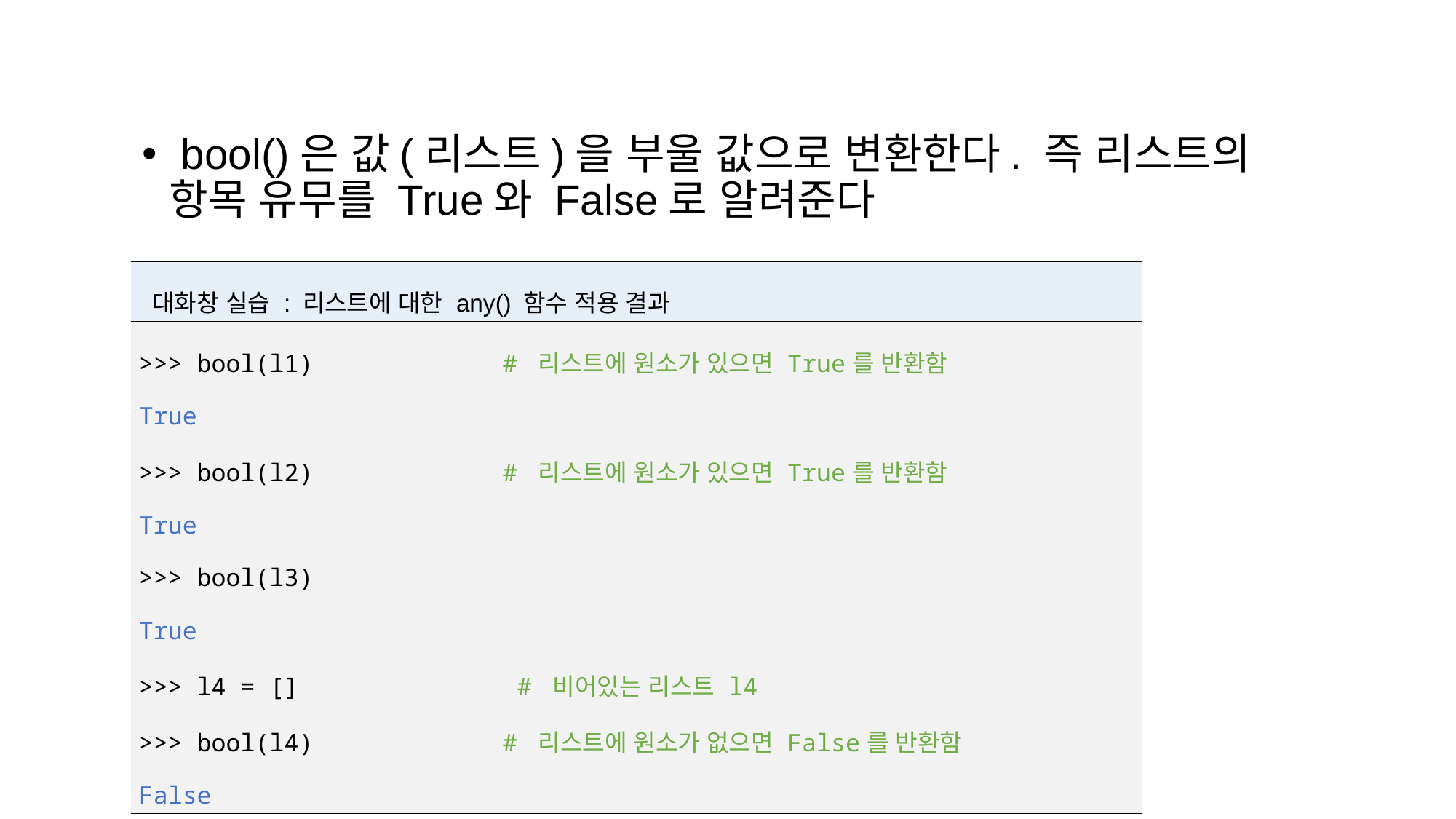

bool()은 값(리스트)을 부울 값으로 변환한다. 즉 리스트의 항목 유무를 True와 False로 알려준다
| 대화창 실습 : 리스트에 대한 any() 함수 적용 결과 |
| --- |
| >>> bool(l1) # 리스트에 원소가 있으면 True를 반환함 True >>> bool(l2) # 리스트에 원소가 있으면 True를 반환함 True >>> bool(l3) True >>> l4 = [] # 비어있는 리스트 l4 >>> bool(l4) # 리스트에 원소가 없으면 False를 반환함 False |